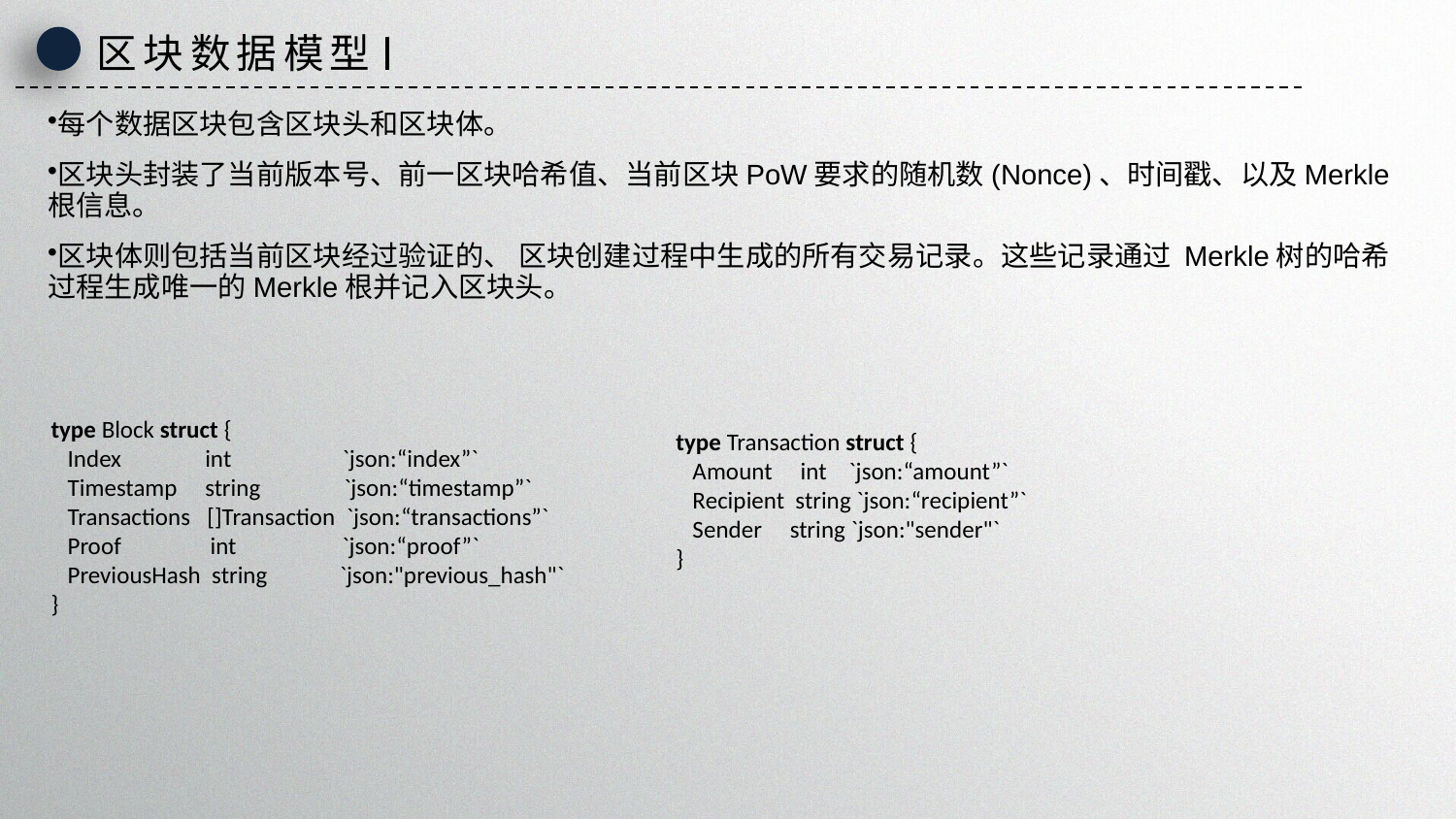

区块数据模型

每个数据区块包含区块头和区块体。
区块头封装了当前版本号、前一区块哈希值、当前区块PoW要求的随机数(Nonce)、时间戳、以及Merkle根信息。
区块体则包括当前区块经过验证的、 区块创建过程中生成的所有交易记录。这些记录通过 Merkle树的哈希过程生成唯一的Merkle根并记入区块头。

type Block struct {
   Index               int                    `json:“index”`
   Timestamp     string               `json:“timestamp”`
   Transactions   []Transaction  `json:“transactions”`
   Proof                int                   `json:“proof”`
   PreviousHash  string             `json:"previous_hash"`
}
type Transaction struct {
   Amount     int    `json:“amount”`
   Recipient  string `json:“recipient”`
   Sender     string `json:"sender"`
}